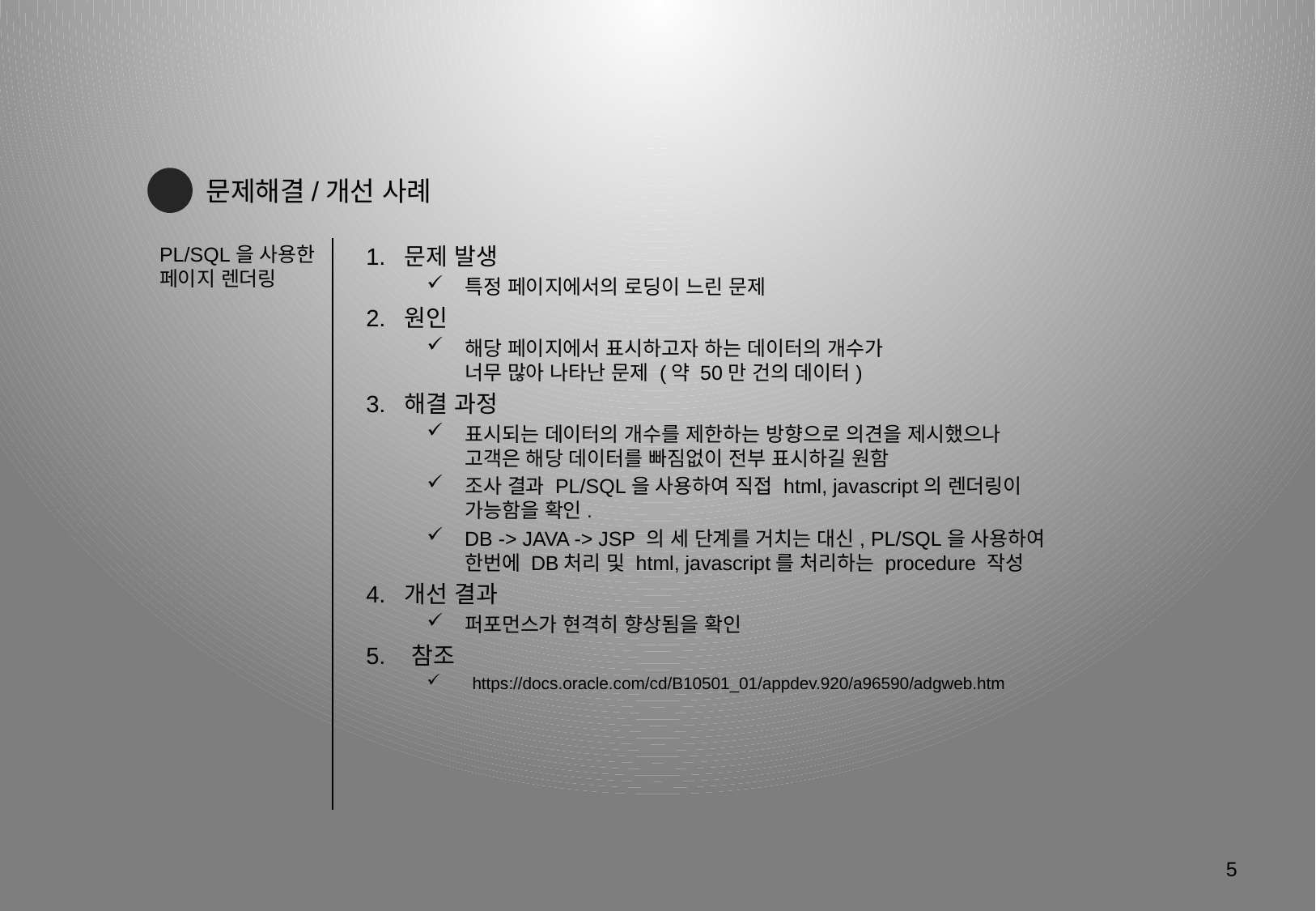

문제해결/개선 사례
PL/SQL을 사용한 페이지 렌더링
문제 발생
특정 페이지에서의 로딩이 느린 문제
원인
해당 페이지에서 표시하고자 하는 데이터의 개수가
너무 많아 나타난 문제 (약 50만 건의 데이터)
해결 과정
표시되는 데이터의 개수를 제한하는 방향으로 의견을 제시했으나
고객은 해당 데이터를 빠짐없이 전부 표시하길 원함
조사 결과 PL/SQL을 사용하여 직접 html, javascript의 렌더링이
가능함을 확인.
DB -> JAVA -> JSP 의 세 단계를 거치는 대신, PL/SQL을 사용하여
한번에 DB처리 및 html, javascript를 처리하는 procedure 작성
개선 결과
퍼포먼스가 현격히 향상됨을 확인
참조
https://docs.oracle.com/cd/B10501_01/appdev.920/a96590/adgweb.htm
5